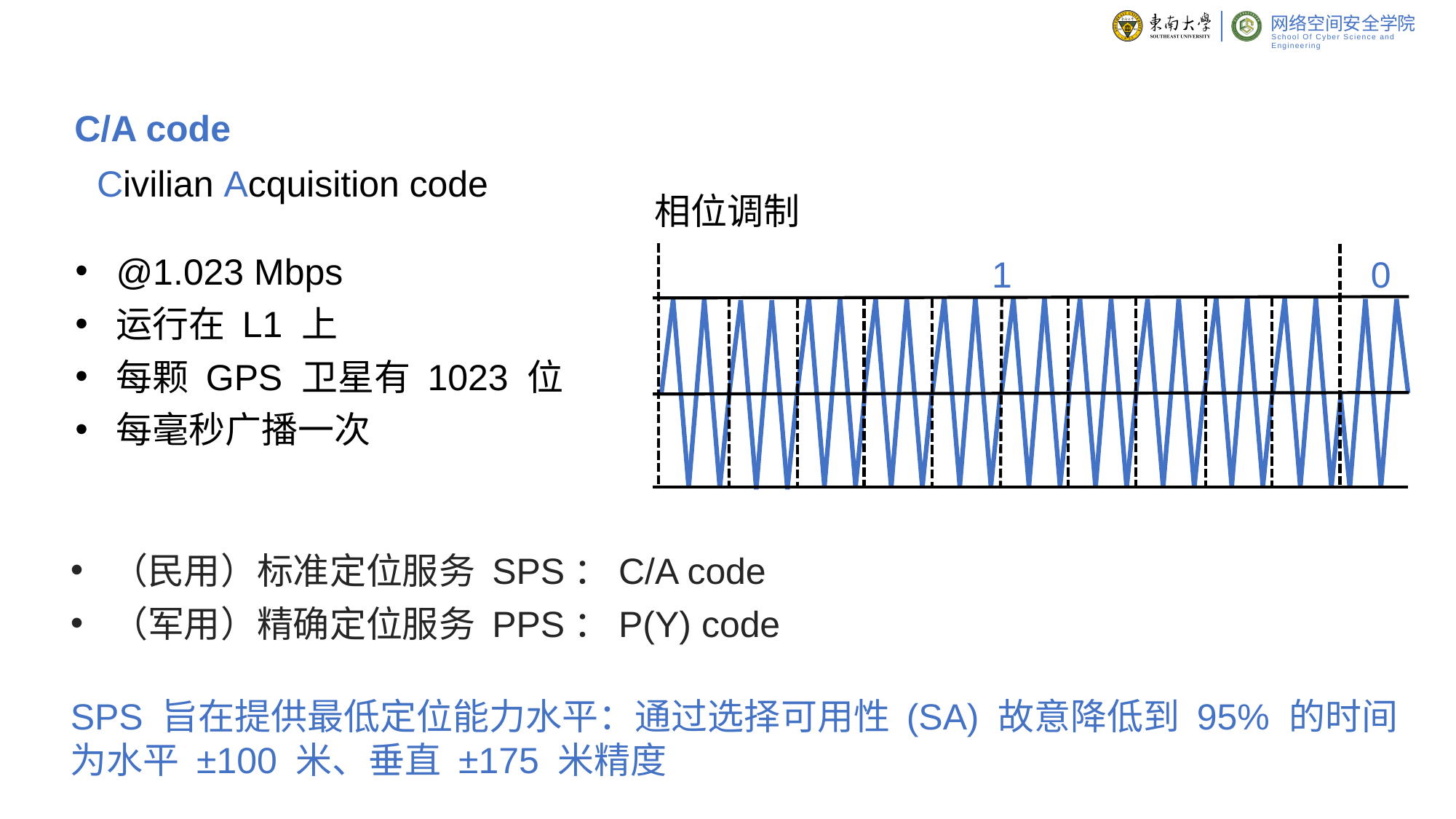

C/A code
Civilian Acquisition code
相位调制
1
0
@1.023 Mbps
运行在 L1 上
每颗 GPS 卫星有 1023 位
每毫秒广播一次
（民用）标准定位服务 SPS：C/A code
（军用）精确定位服务 PPS：P(Y) code
SPS 旨在提供最低定位能力水平：通过选择可用性 (SA) 故意降低到 95% 的时间为水平 ±100 米、垂直 ±175 米精度